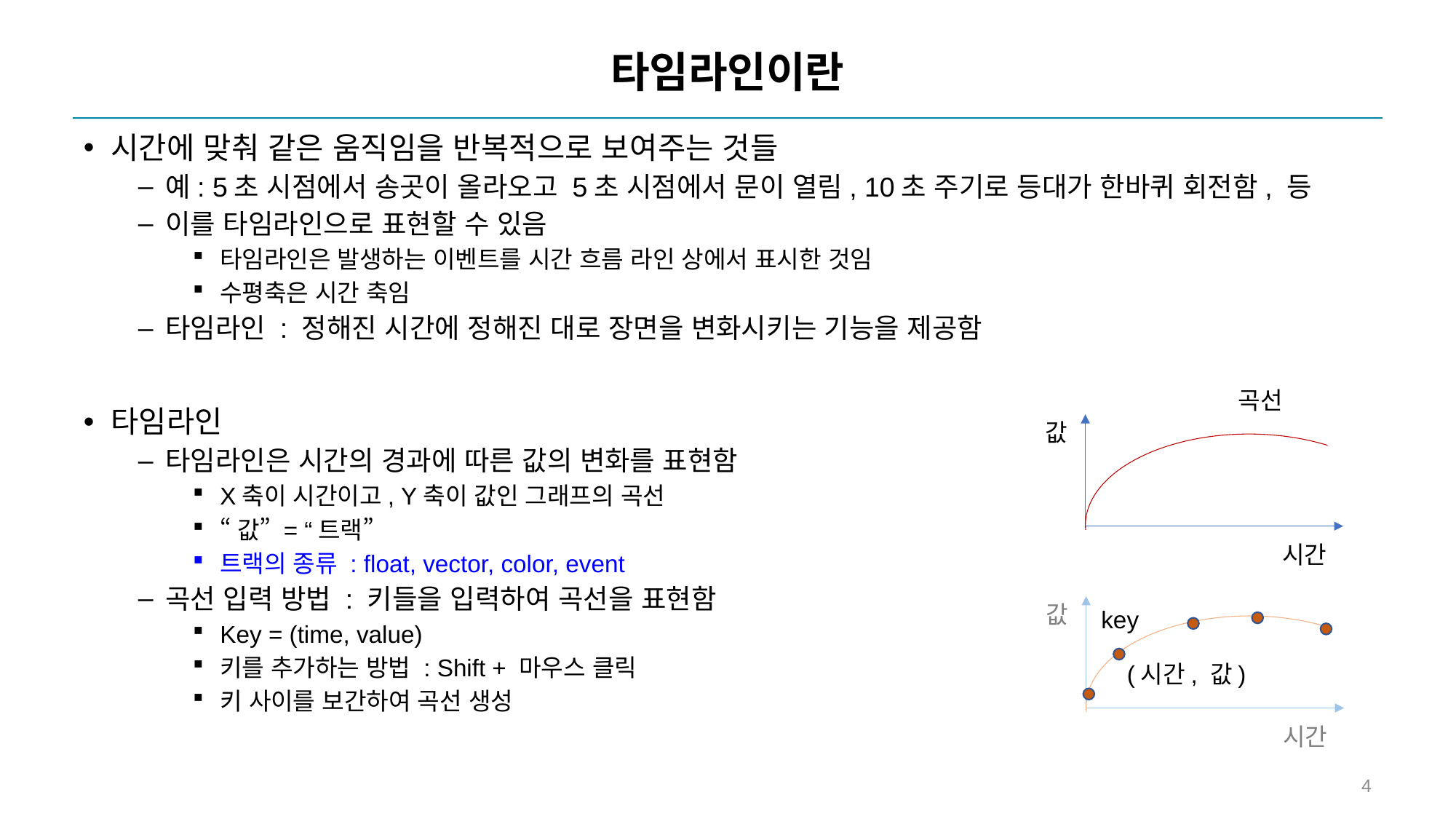

# 타임라인이란
시간에 맞춰 같은 움직임을 반복적으로 보여주는 것들
예: 5초 시점에서 송곳이 올라오고 5초 시점에서 문이 열림, 10초 주기로 등대가 한바퀴 회전함, 등
이를 타임라인으로 표현할 수 있음
타임라인은 발생하는 이벤트를 시간 흐름 라인 상에서 표시한 것임
수평축은 시간 축임
타임라인 : 정해진 시간에 정해진 대로 장면을 변화시키는 기능을 제공함

타임라인
타임라인은 시간의 경과에 따른 값의 변화를 표현함
X축이 시간이고, Y축이 값인 그래프의 곡선
“값” = “트랙”
트랙의 종류 : float, vector, color, event
곡선 입력 방법 : 키들을 입력하여 곡선을 표현함
Key = (time, value)
키를 추가하는 방법 : Shift + 마우스 클릭
키 사이를 보간하여 곡선 생성

곡선
값

시간
값
key

(시간, 값)

시간
4